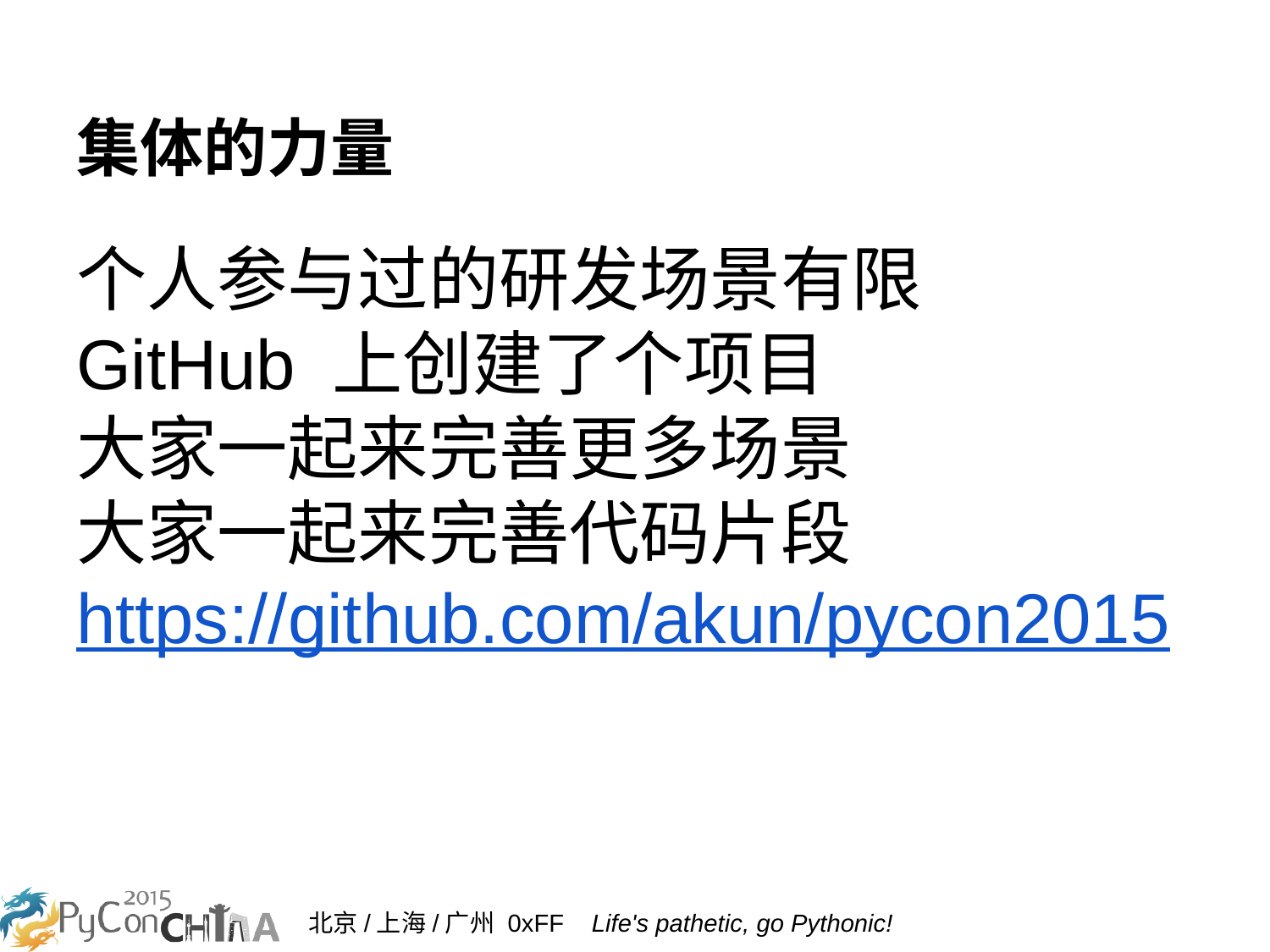

# 集体的力量
个人参与过的研发场景有限
GitHub 上创建了个项目
大家一起来完善更多场景
大家一起来完善代码片段
https://github.com/akun/pycon2015